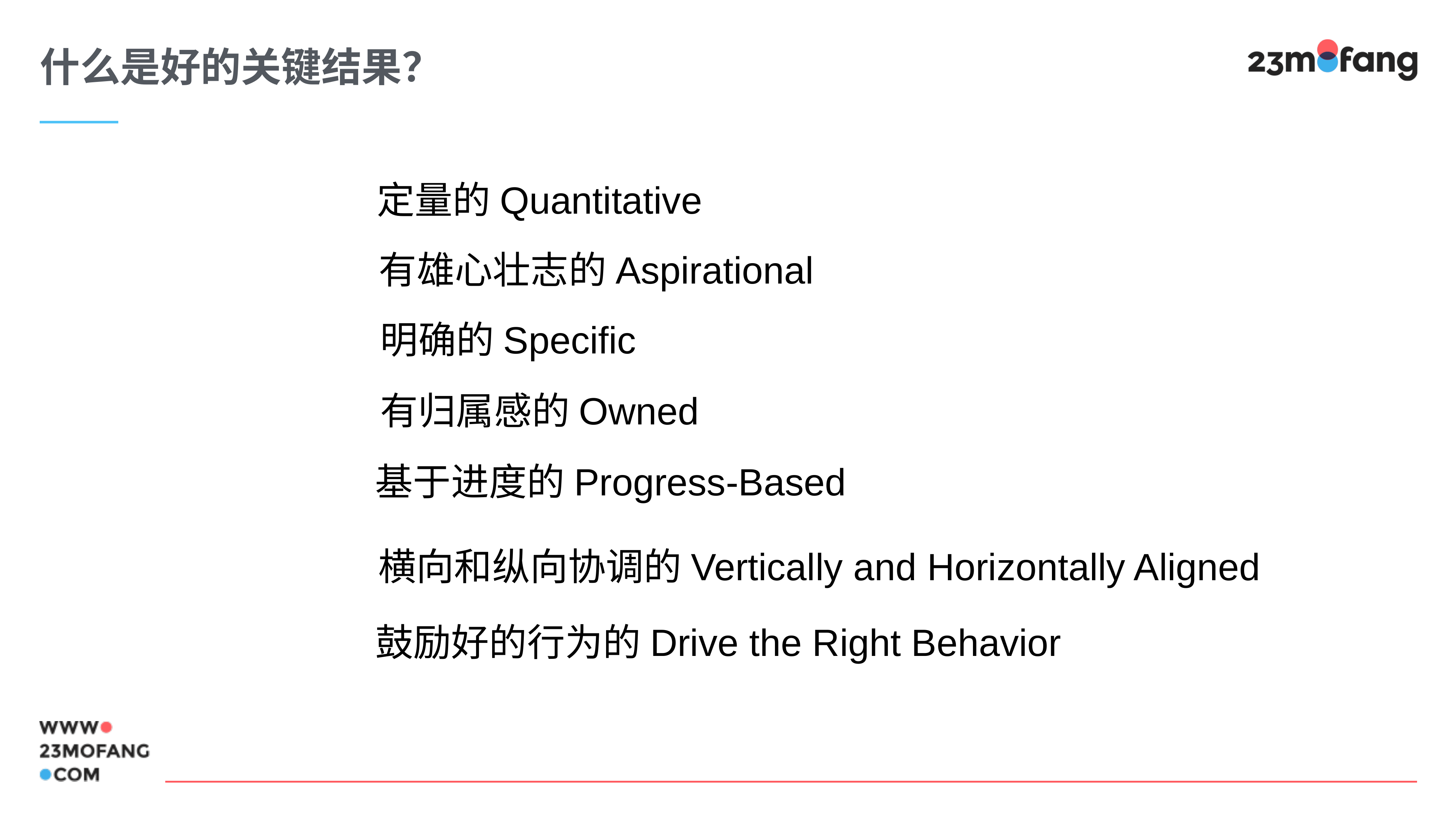

什么是好的关键结果？

定量的Quantitative
有雄心壮志的Aspirational
明确的Specific
有归属感的Owned
基于进度的Progress-Based
横向和纵向协调的Vertically and Horizontally Aligned
鼓励好的行为的Drive the Right Behavior